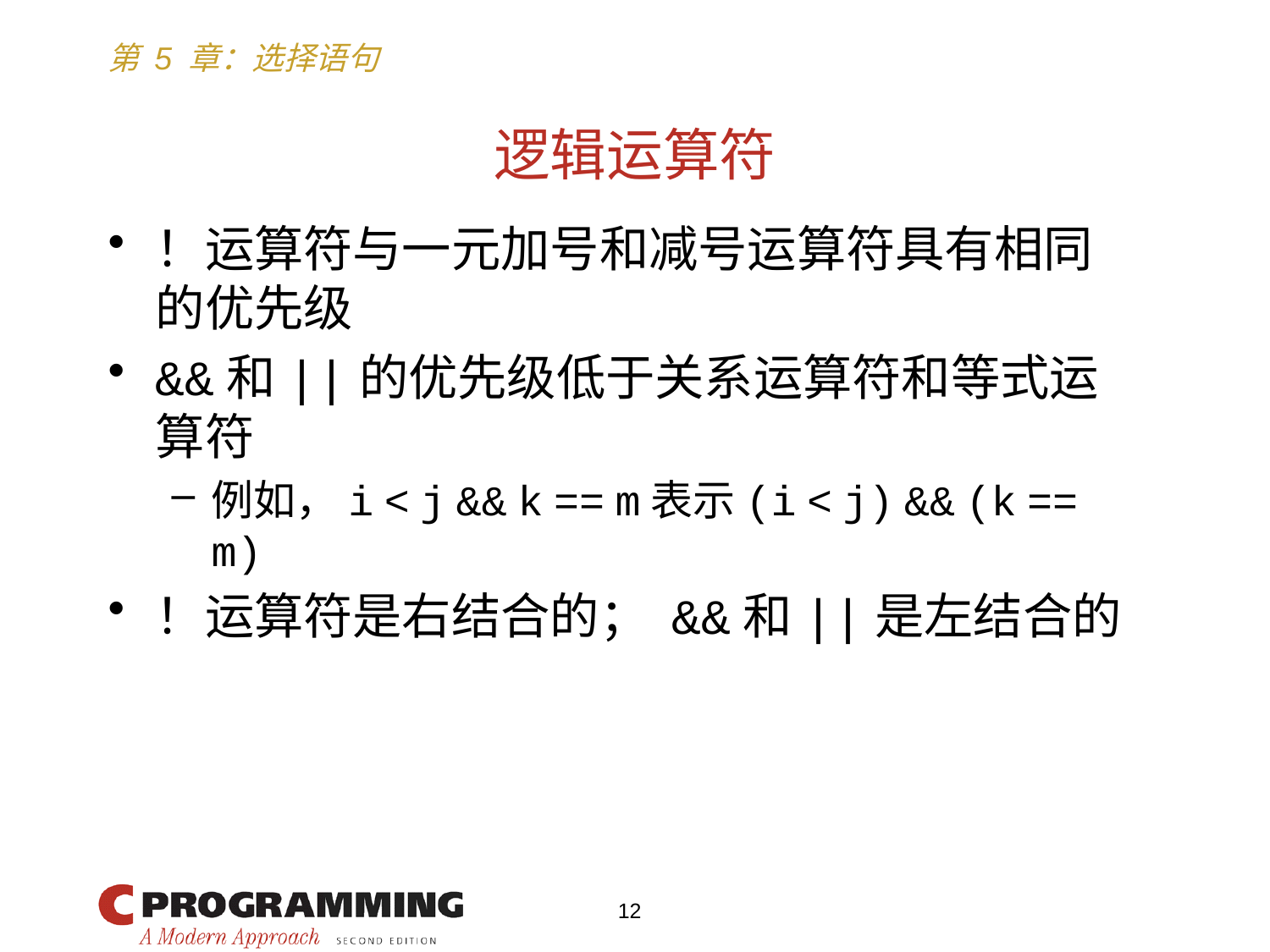

# 逻辑运算符
！运算符与一元加号和减号运算符具有相同的优先级
&&和||的优先级低于关系运算符和等式运算符
例如，i < j && k == m表示(i < j) && (k == m)
！运算符是右结合的； &&和||是左结合的

12